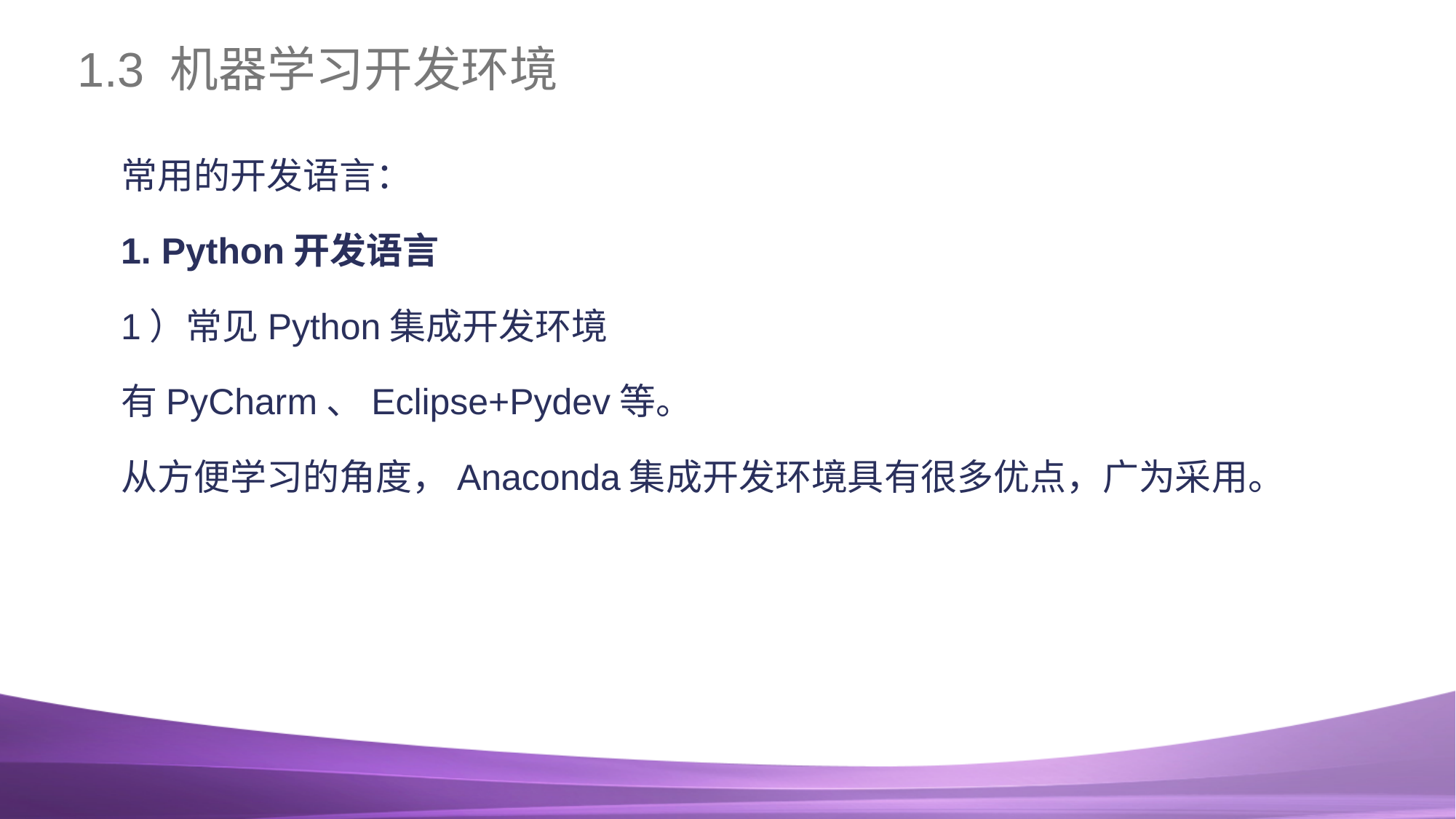

# 1.3 机器学习开发环境
常用的开发语言：
1. Python开发语言
1）常见Python集成开发环境
有PyCharm、Eclipse+Pydev等。
从方便学习的角度，Anaconda集成开发环境具有很多优点，广为采用。